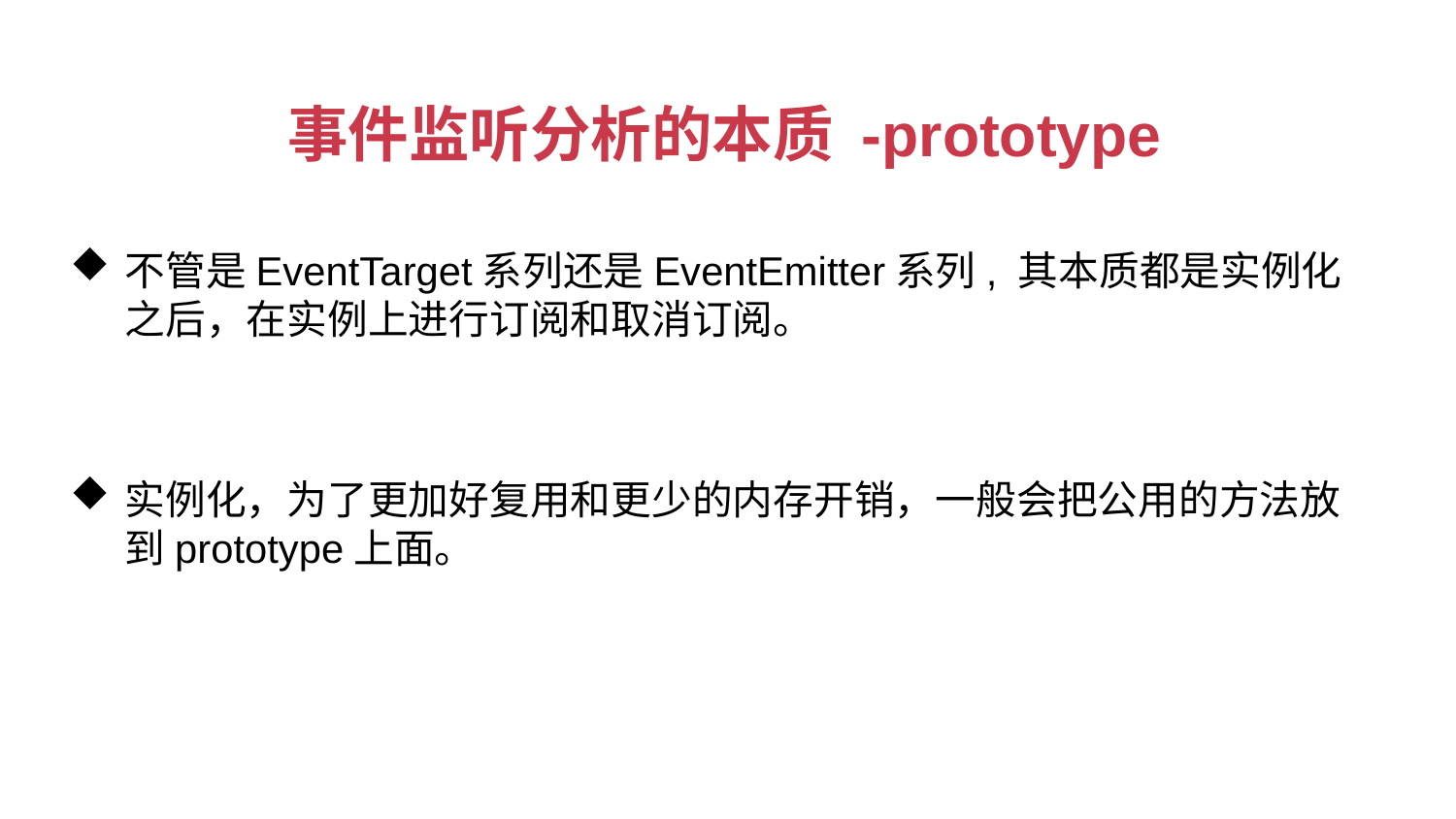

事件监听分析的本质 -prototype
不管是EventTarget系列还是EventEmitter系列, 其本质都是实例化之后，在实例上进行订阅和取消订阅。
实例化，为了更加好复用和更少的内存开销，一般会把公用的方法放到prototype上面。